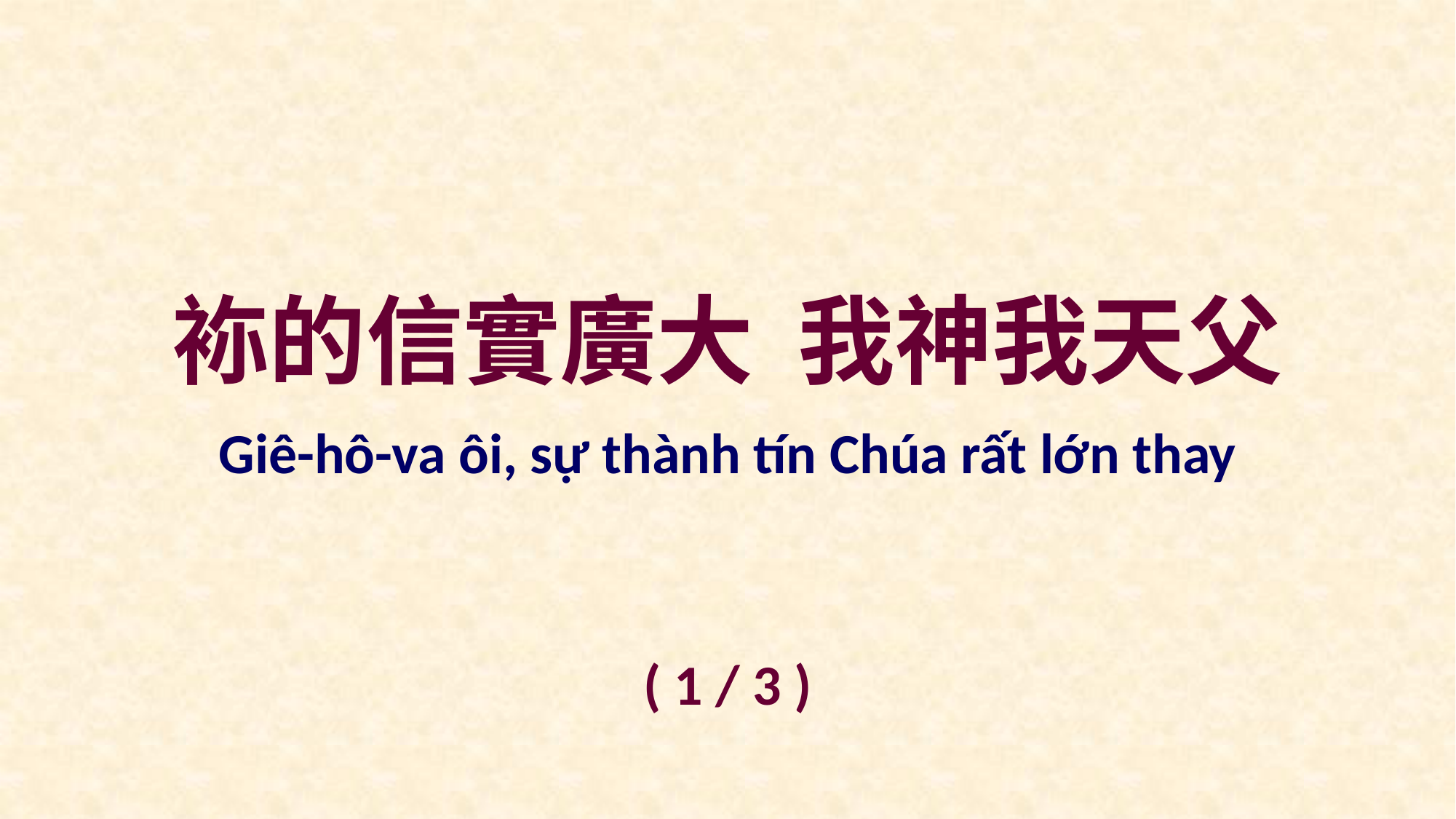

袮的信實廣大  我神我天父
Giê-hô-va ôi, sự thành tín Chúa rất lớn thay
( 1 / 3 )